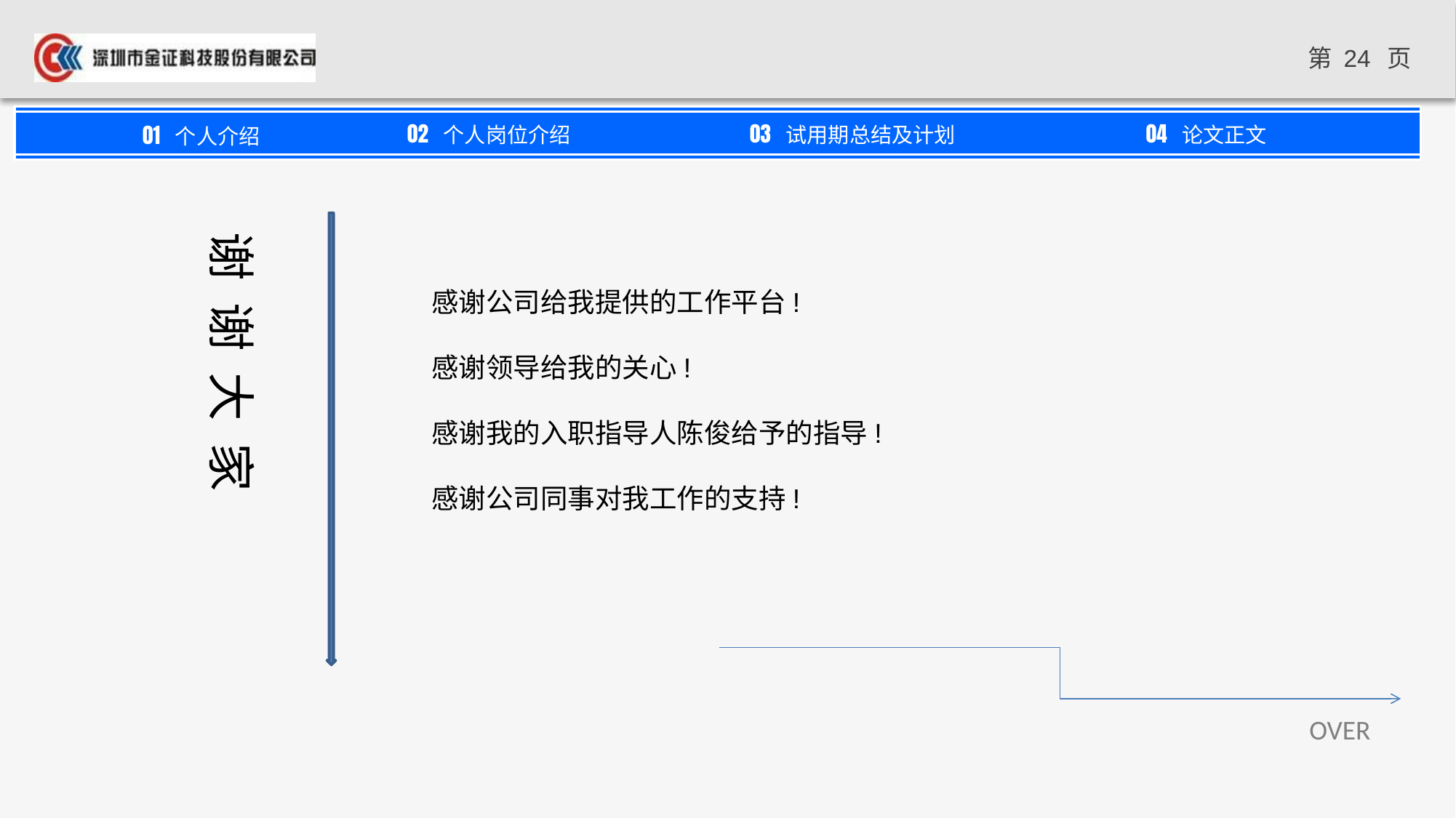

谢  谢  大  家

感谢公司给我提供的工作平台!
感谢领导给我的关心!
感谢我的入职指导人陈俊给予的指导!
感谢公司同事对我工作的支持!
OVER